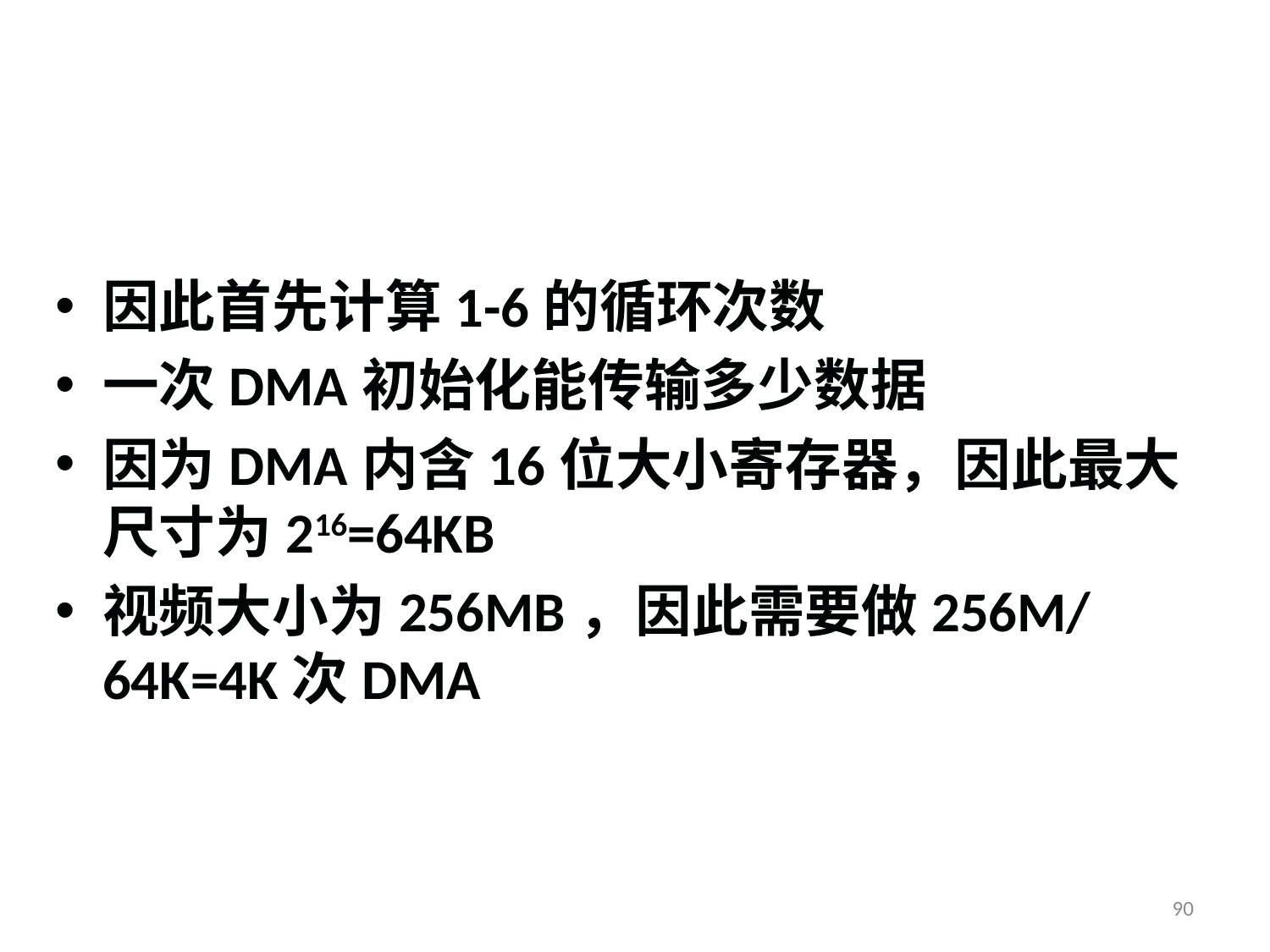

因此首先计算1-6的循环次数
一次DMA初始化能传输多少数据
因为DMA内含16位大小寄存器，因此最大尺寸为216=64KB
视频大小为256MB，因此需要做256M/64K=4K次DMA

90